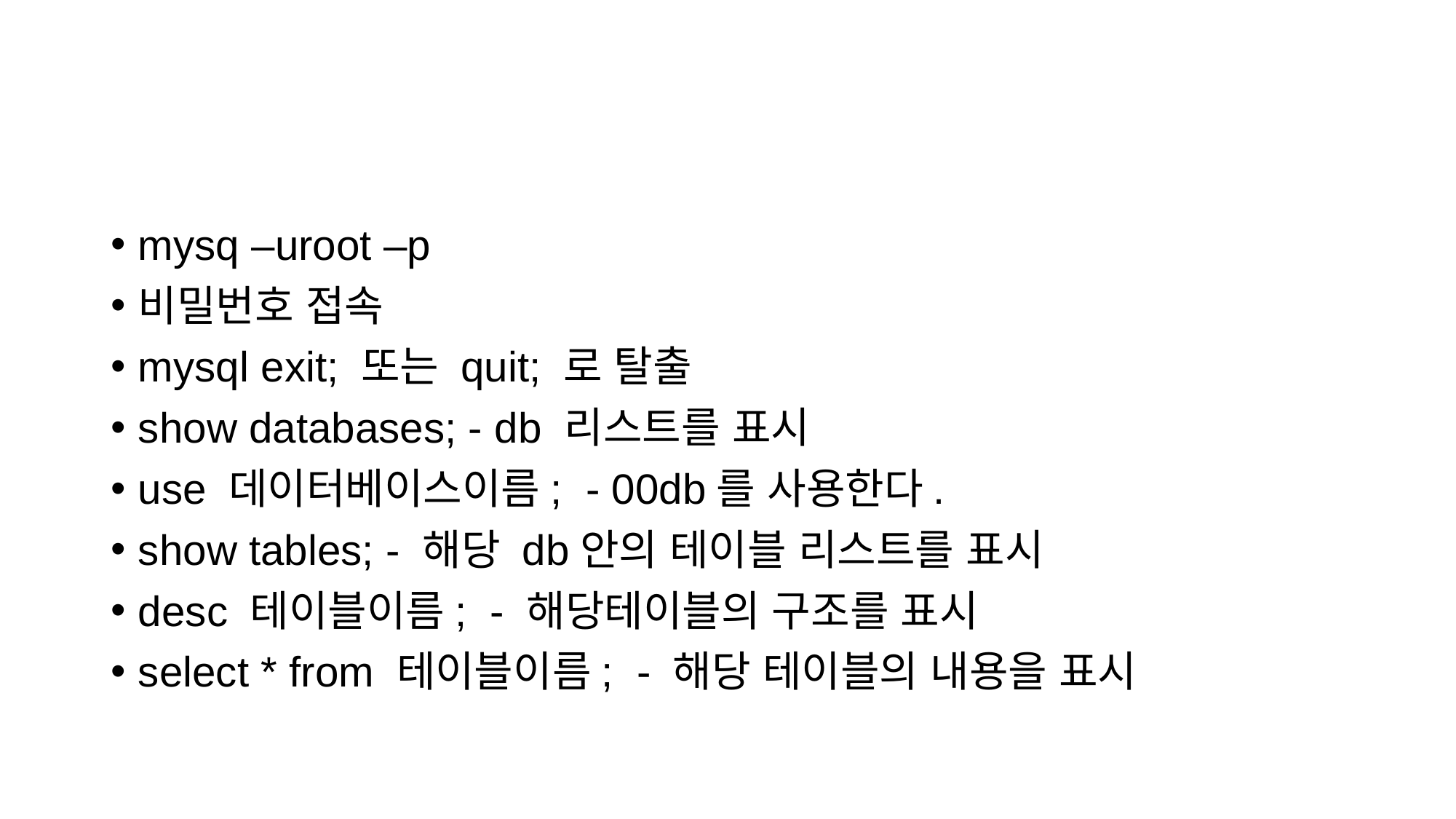

#
mysq –uroot –p
비밀번호 접속
mysql exit; 또는 quit; 로 탈출
show databases; - db 리스트를 표시
use 데이터베이스이름;  - 00db를 사용한다.
show tables; - 해당 db안의 테이블 리스트를 표시
desc 테이블이름;  - 해당테이블의 구조를 표시
select * from 테이블이름;  - 해당 테이블의 내용을 표시